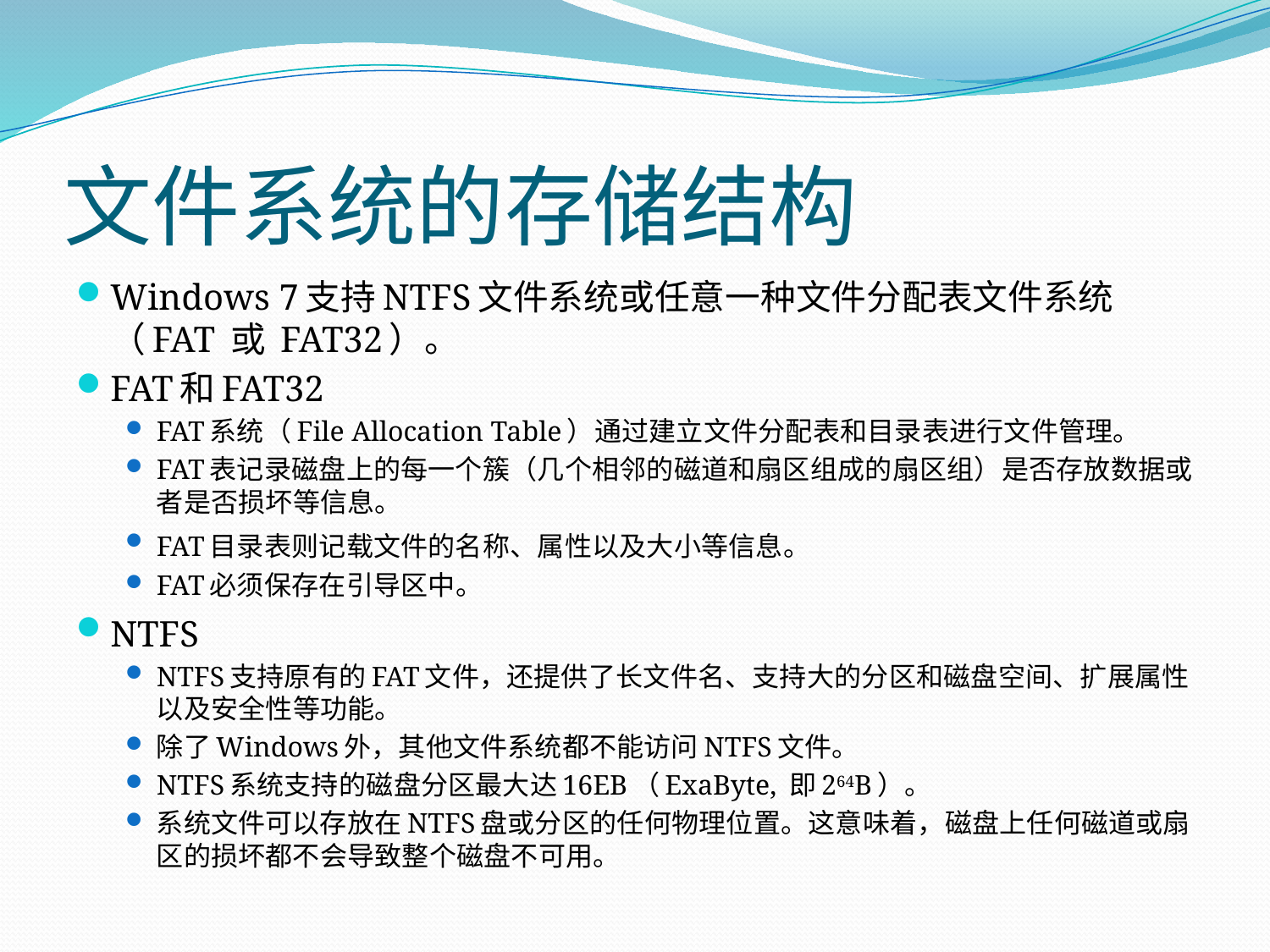

# 文件系统的存储结构
Windows 7支持NTFS文件系统或任意一种文件分配表文件系统（FAT 或 FAT32）。
FAT和FAT32
FAT系统（File Allocation Table）通过建立文件分配表和目录表进行文件管理。
FAT表记录磁盘上的每一个簇（几个相邻的磁道和扇区组成的扇区组）是否存放数据或者是否损坏等信息。
FAT目录表则记载文件的名称、属性以及大小等信息。
FAT必须保存在引导区中。
NTFS
NTFS支持原有的FAT文件，还提供了长文件名、支持大的分区和磁盘空间、扩展属性以及安全性等功能。
除了Windows外，其他文件系统都不能访问NTFS文件。
NTFS系统支持的磁盘分区最大达16EB（ExaByte, 即264B）。
系统文件可以存放在NTFS盘或分区的任何物理位置。这意味着，磁盘上任何磁道或扇区的损坏都不会导致整个磁盘不可用。